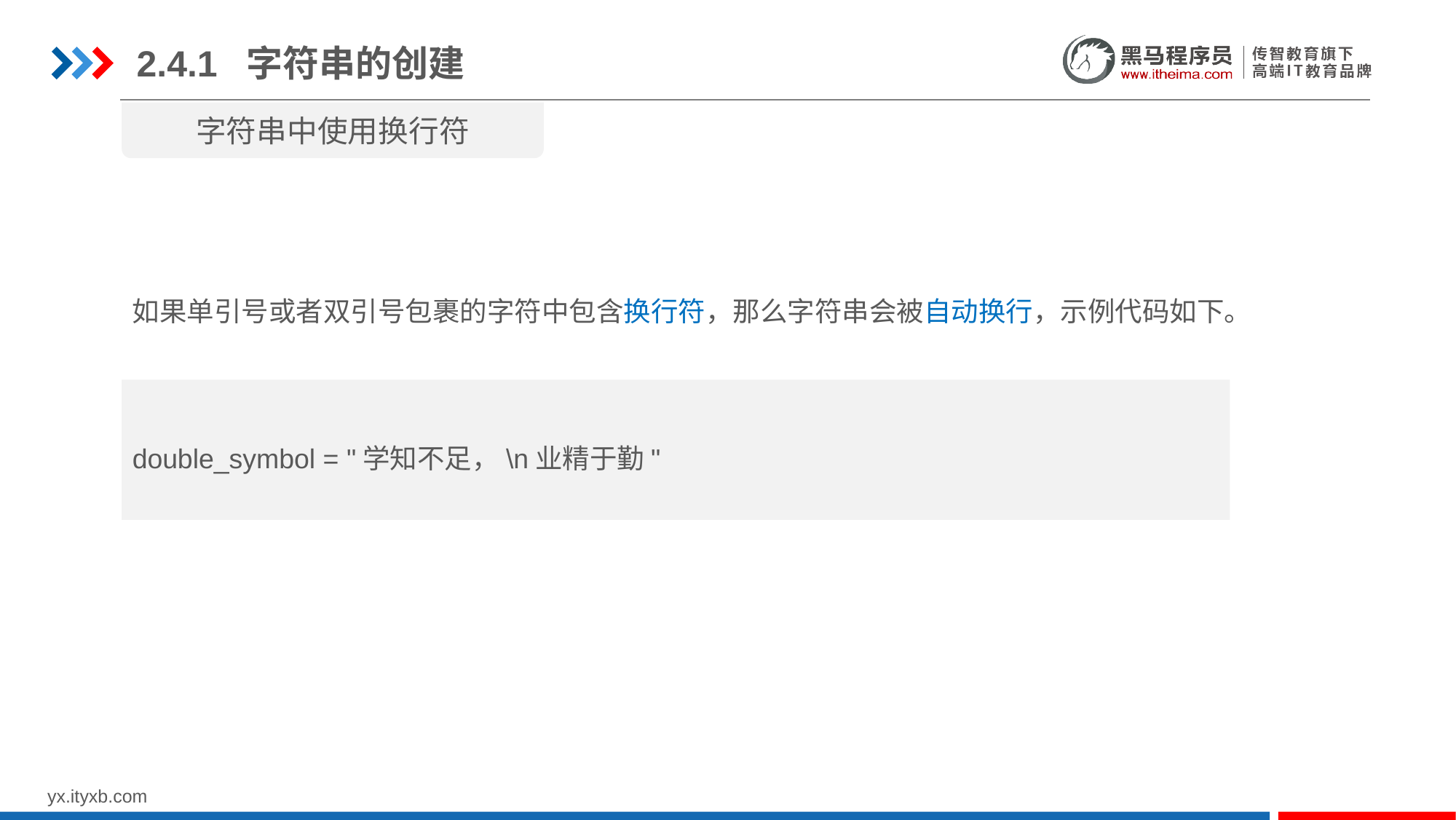

2.4.1  字符串的创建

字符串中使用换行符
如果单引号或者双引号包裹的字符中包含换行符，那么字符串会被自动换行，示例代码如下。
double_symbol = "学知不足，\n业精于勤"